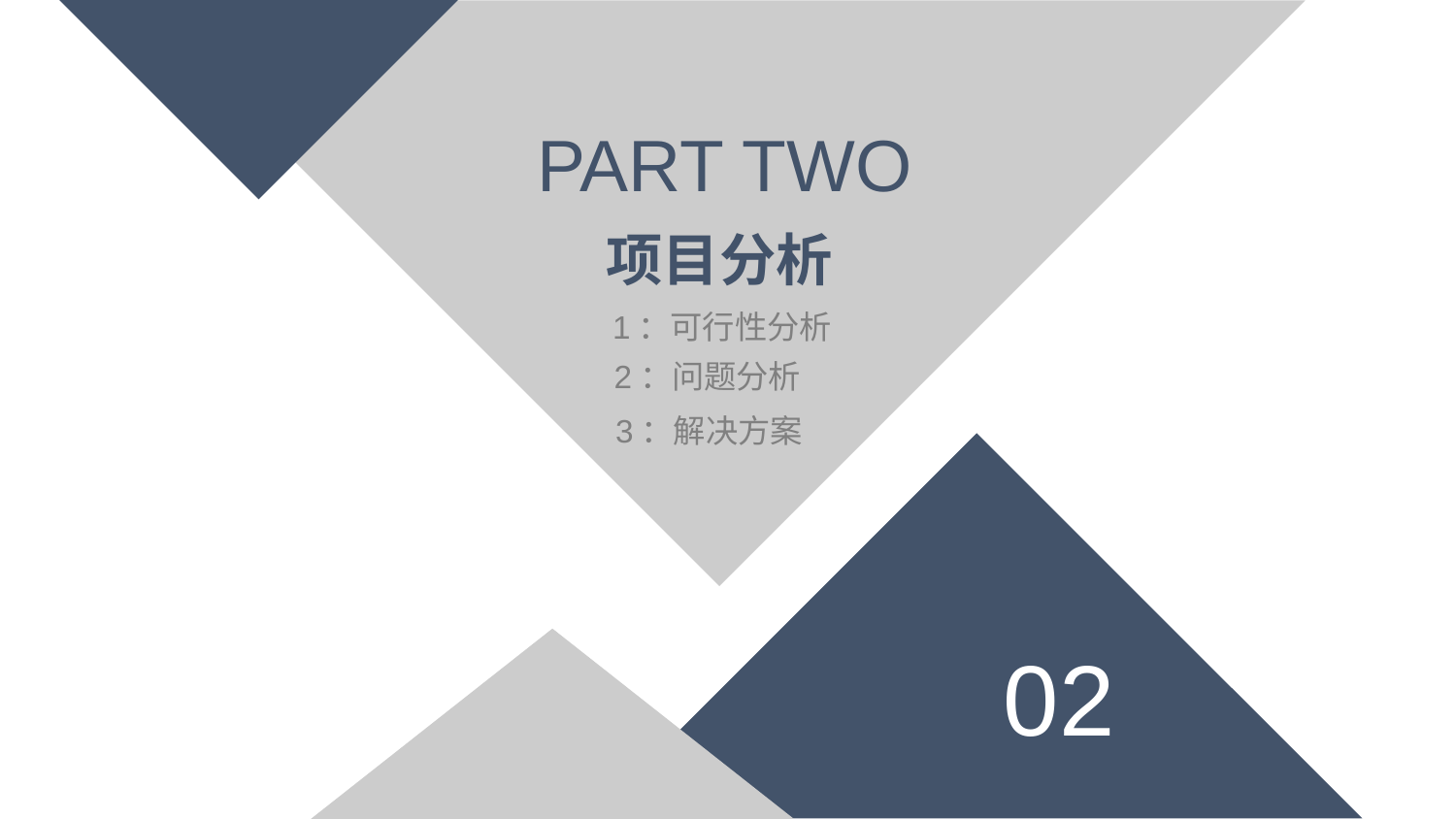

PART TWO
项目分析
   1：可行性分析
2：问题分析
 3：解决方案

02